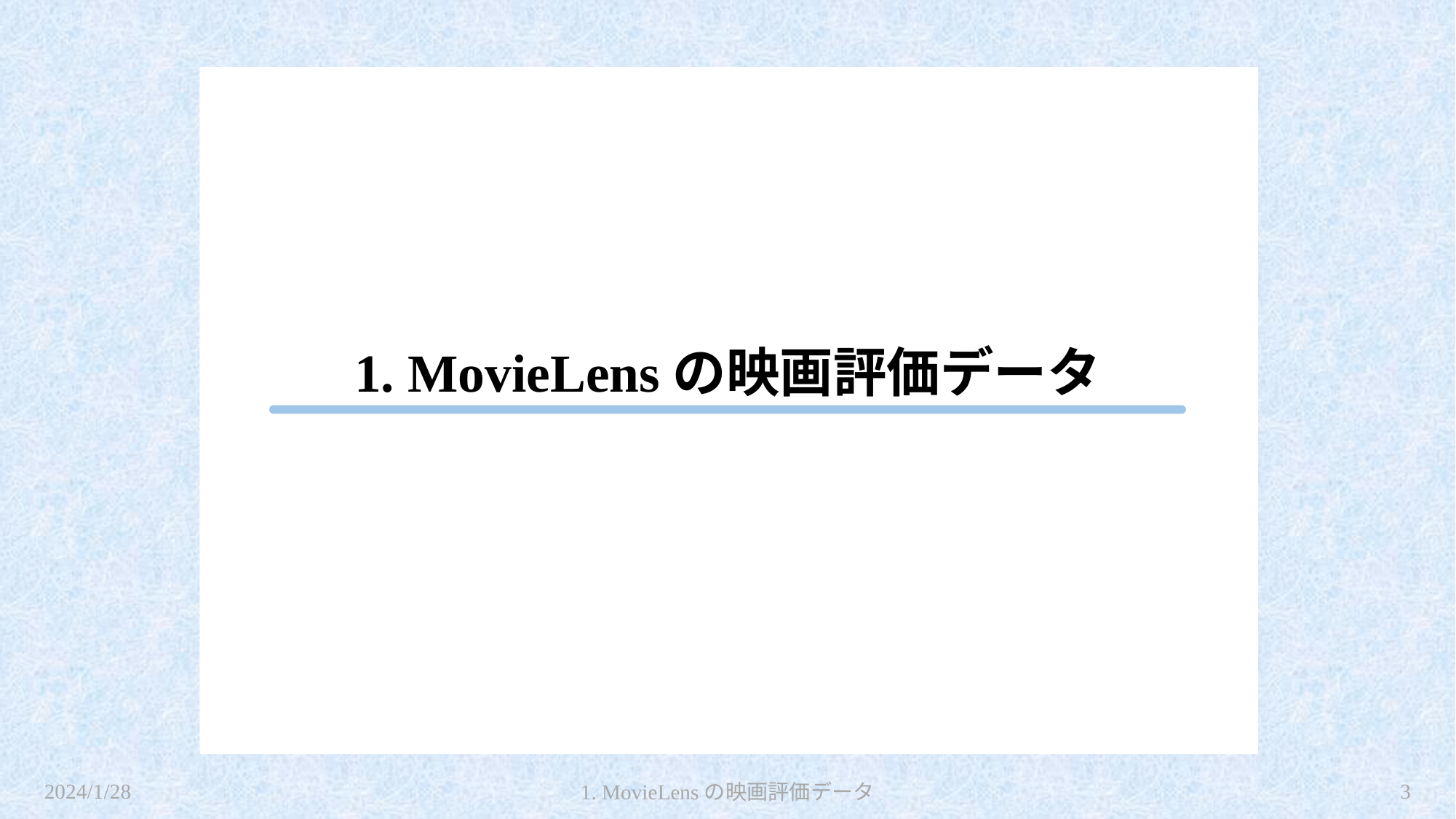

# 1. MovieLensの映画評価データ
2024/1/28
3
1. MovieLensの映画評価データ